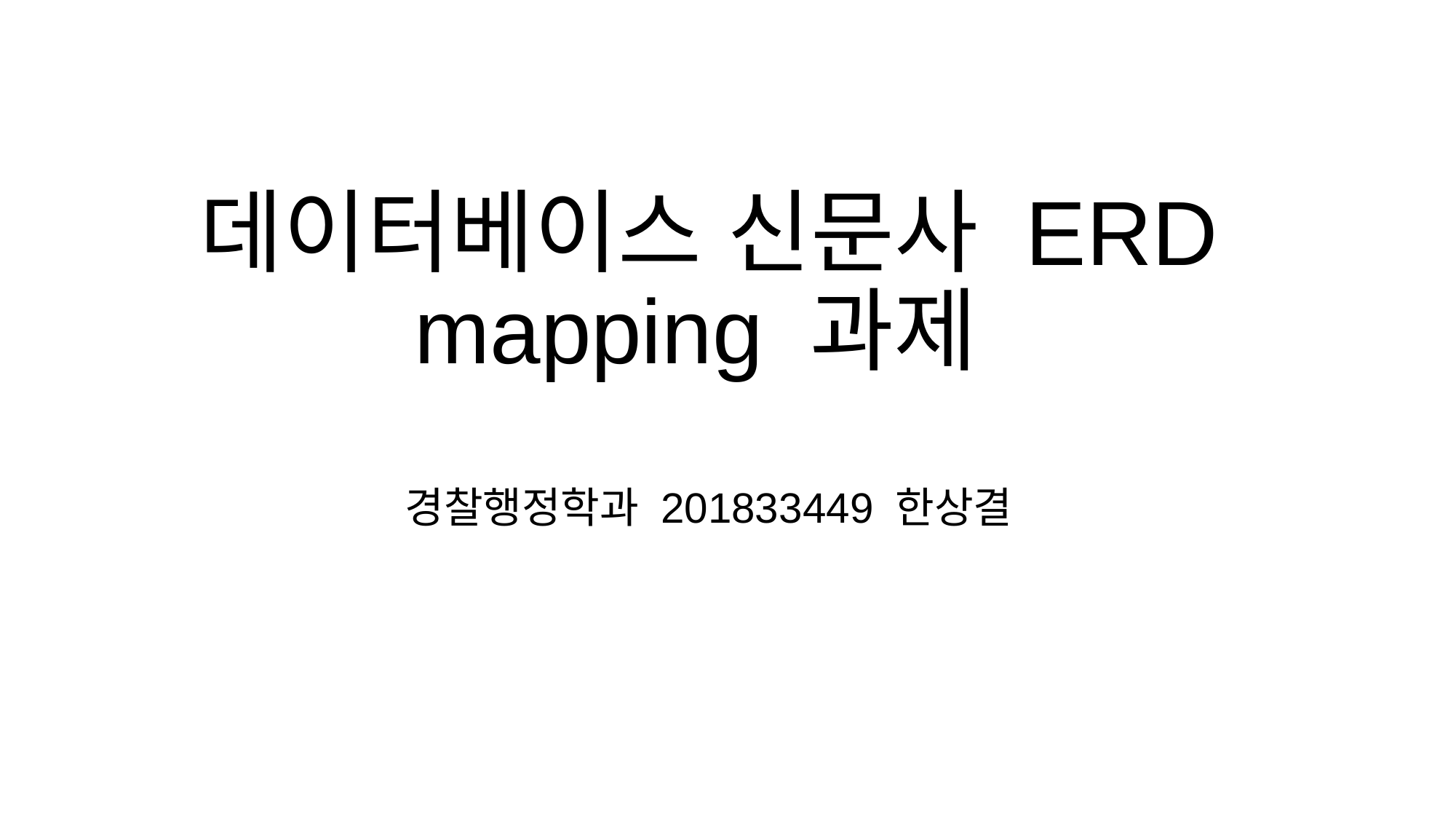

# 데이터베이스 신문사 ERD mapping 과제
경찰행정학과 201833449 한상결